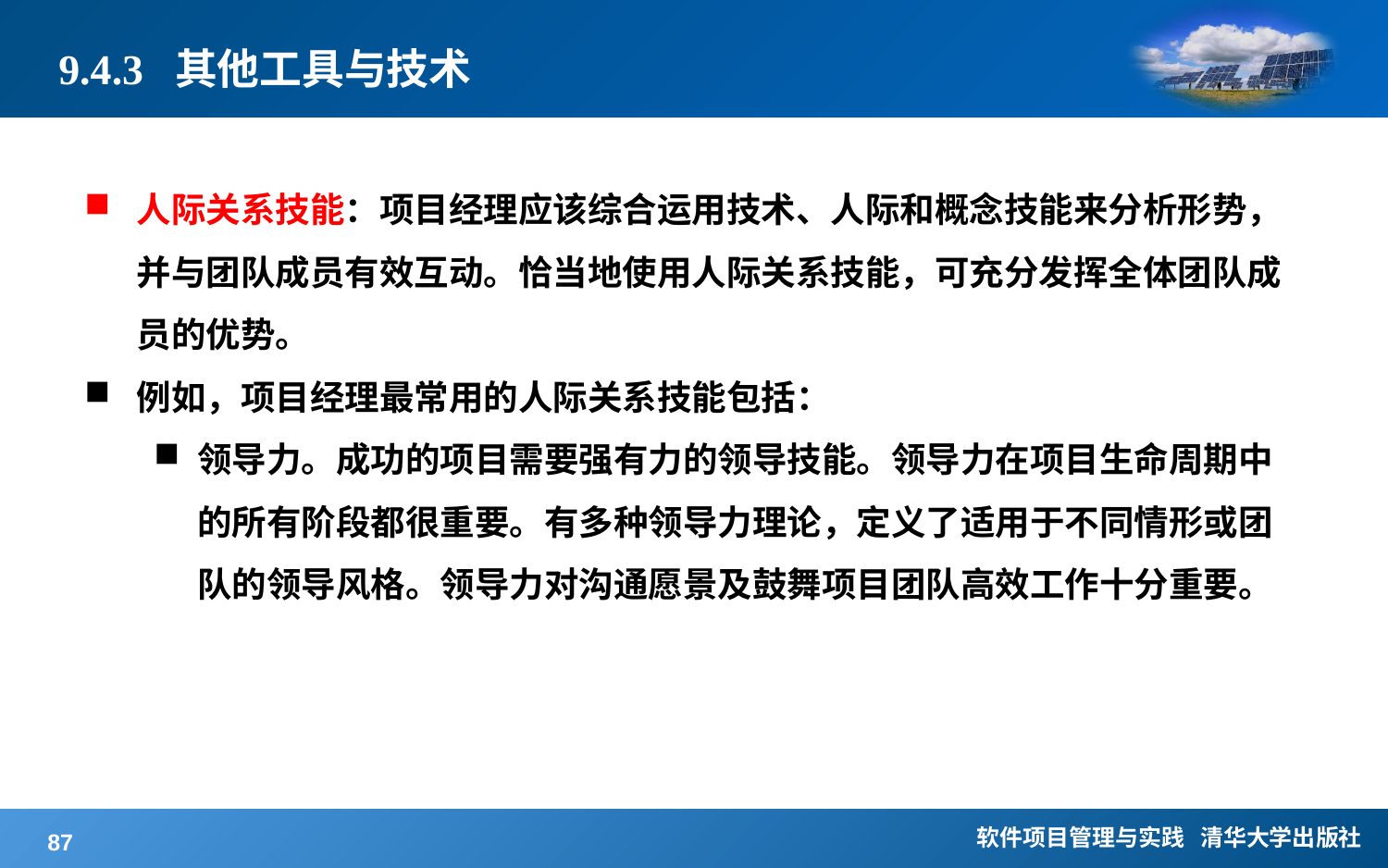

# 9.4.3  其他工具与技术
人际关系技能：项目经理应该综合运用技术、人际和概念技能来分析形势，并与团队成员有效互动。恰当地使用人际关系技能，可充分发挥全体团队成员的优势。
例如，项目经理最常用的人际关系技能包括：
领导力。成功的项目需要强有力的领导技能。领导力在项目生命周期中的所有阶段都很重要。有多种领导力理论，定义了适用于不同情形或团队的领导风格。领导力对沟通愿景及鼓舞项目团队高效工作十分重要。